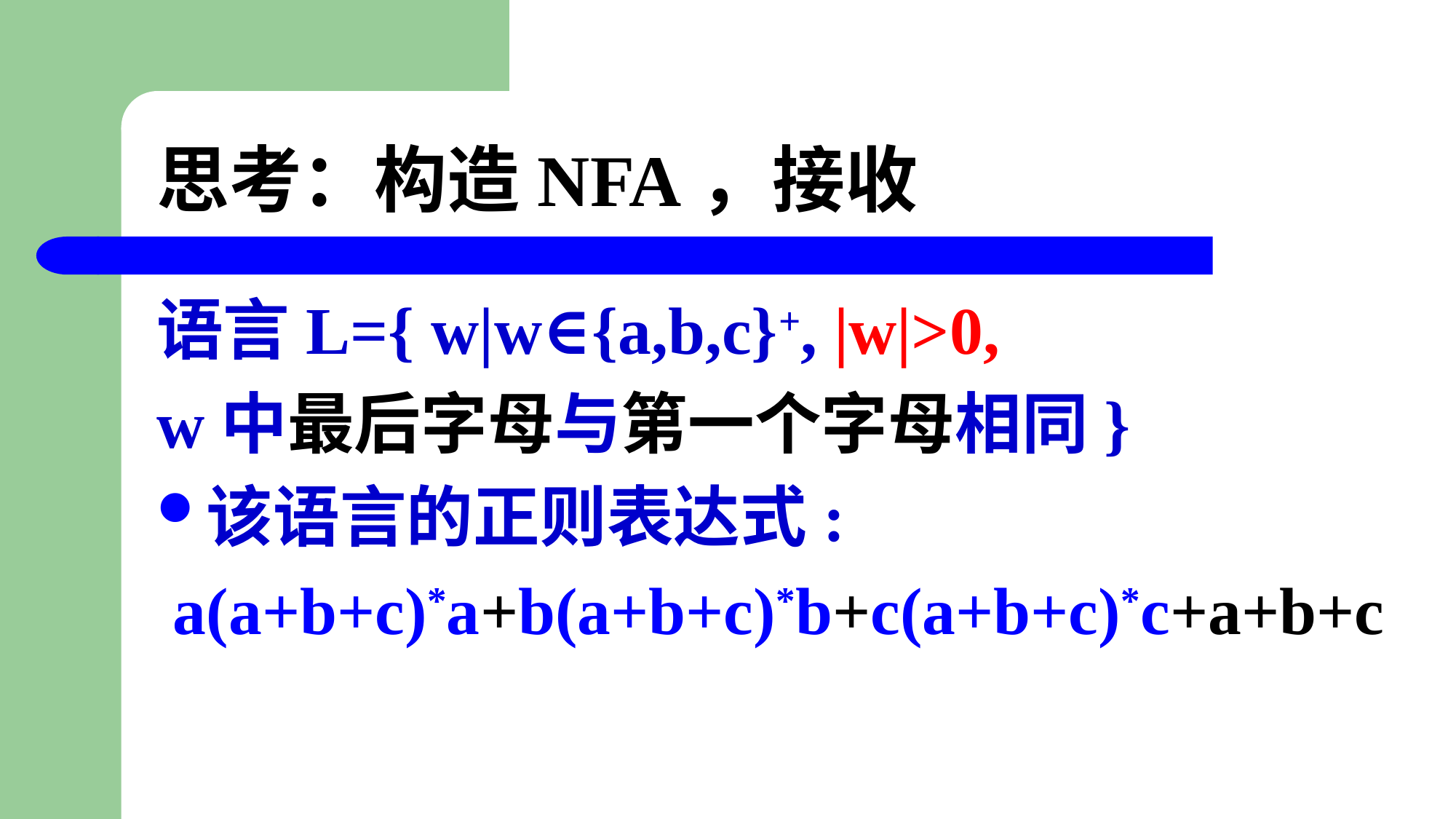

# 思考：构造NFA，接收
语言L={ w|w∈{a,b,c}+, |w|>0,
w中最后字母与第一个字母相同}
该语言的正则表达式:
 a(a+b+c)*a+b(a+b+c)*b+c(a+b+c)*c+a+b+c